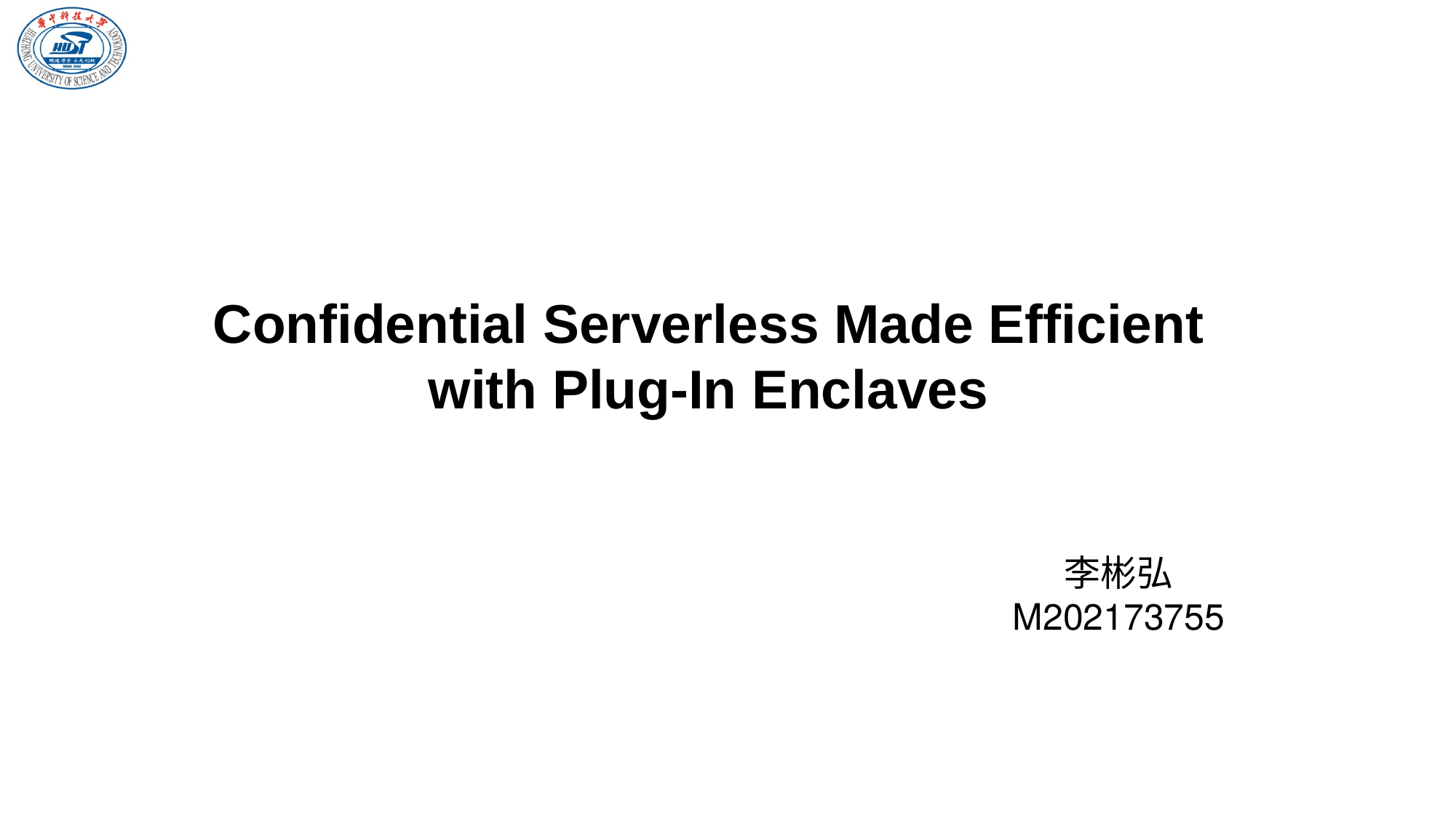

Confidential Serverless Made Efficient with Plug-In Enclaves

李彬弘
M202173755

1